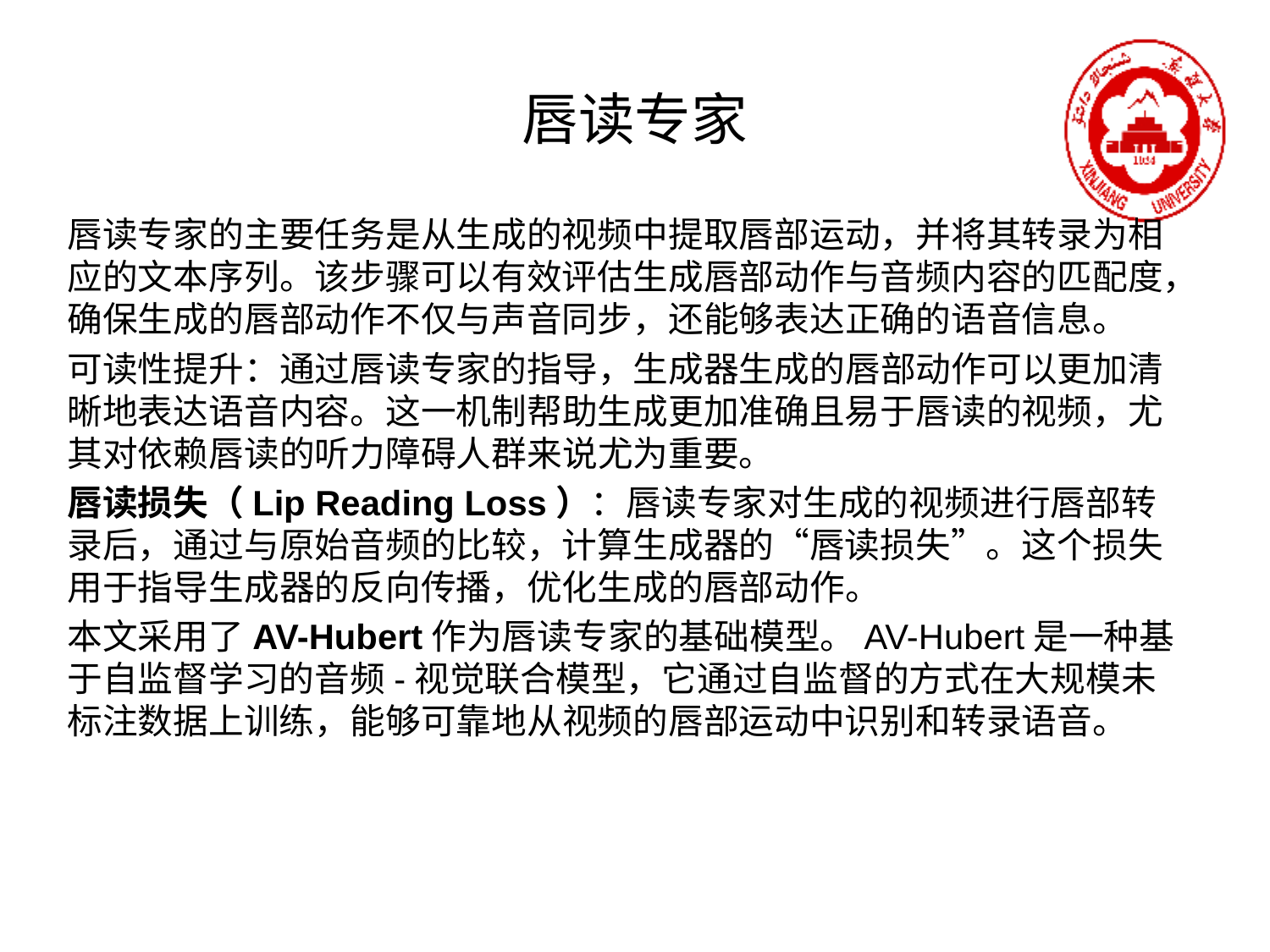

# 唇读专家
唇读专家的主要任务是从生成的视频中提取唇部运动，并将其转录为相应的文本序列。该步骤可以有效评估生成唇部动作与音频内容的匹配度，确保生成的唇部动作不仅与声音同步，还能够表达正确的语音信息。
可读性提升：通过唇读专家的指导，生成器生成的唇部动作可以更加清晰地表达语音内容。这一机制帮助生成更加准确且易于唇读的视频，尤其对依赖唇读的听力障碍人群来说尤为重要。
唇读损失（Lip Reading Loss）：唇读专家对生成的视频进行唇部转录后，通过与原始音频的比较，计算生成器的“唇读损失”。这个损失用于指导生成器的反向传播，优化生成的唇部动作。
本文采用了AV-Hubert作为唇读专家的基础模型。AV-Hubert是一种基于自监督学习的音频-视觉联合模型，它通过自监督的方式在大规模未标注数据上训练，能够可靠地从视频的唇部运动中识别和转录语音。